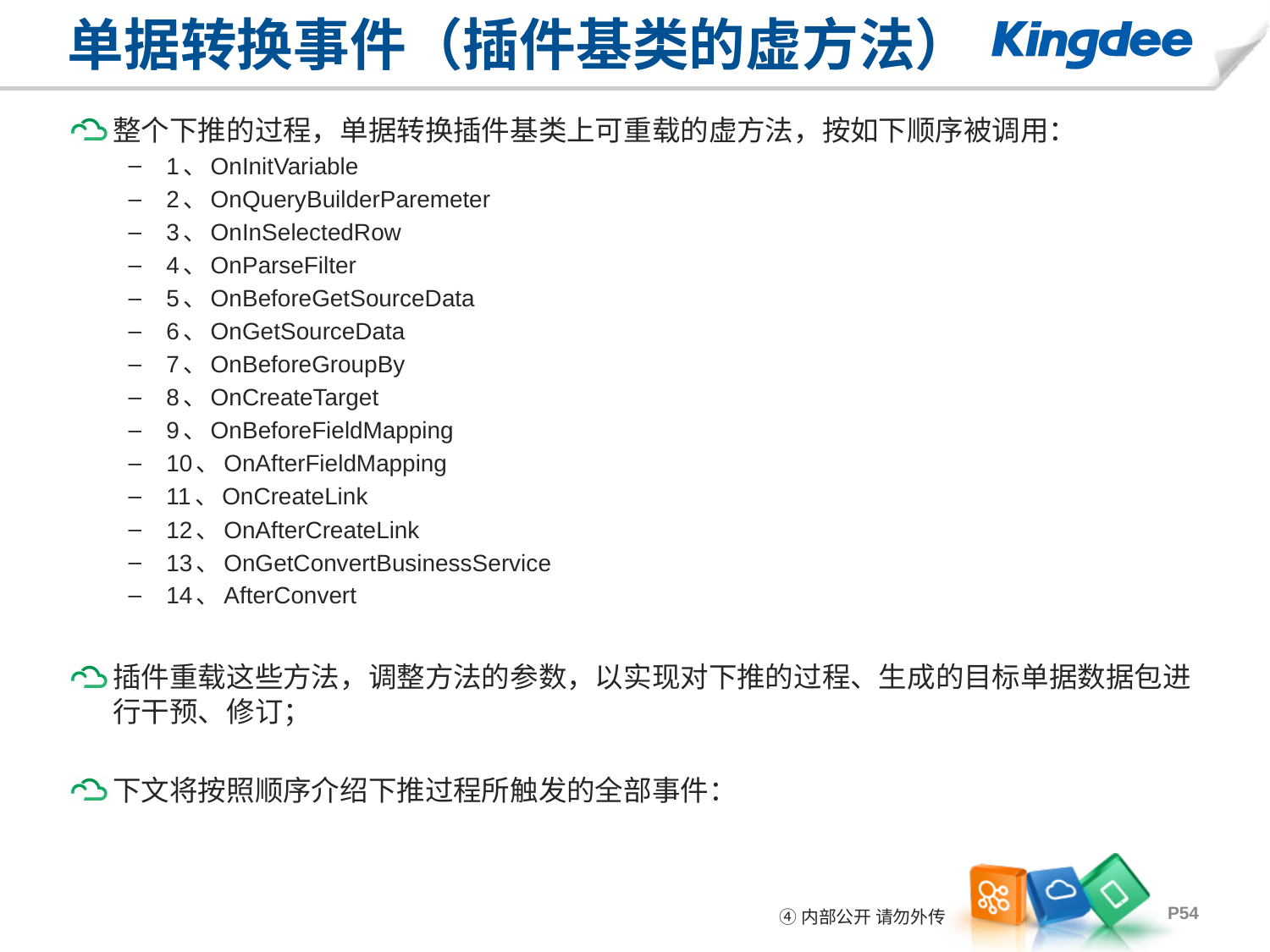

# 单据转换事件（插件基类的虚方法）
整个下推的过程，单据转换插件基类上可重载的虚方法，按如下顺序被调用：
1、OnInitVariable
2、OnQueryBuilderParemeter
3、OnInSelectedRow
4、OnParseFilter
5、OnBeforeGetSourceData
6、OnGetSourceData
7、OnBeforeGroupBy
8、OnCreateTarget
9、OnBeforeFieldMapping
10、OnAfterFieldMapping
11、OnCreateLink
12、OnAfterCreateLink
13、OnGetConvertBusinessService
14、AfterConvert

插件重载这些方法，调整方法的参数，以实现对下推的过程、生成的目标单据数据包进行干预、修订；

下文将按照顺序介绍下推过程所触发的全部事件：